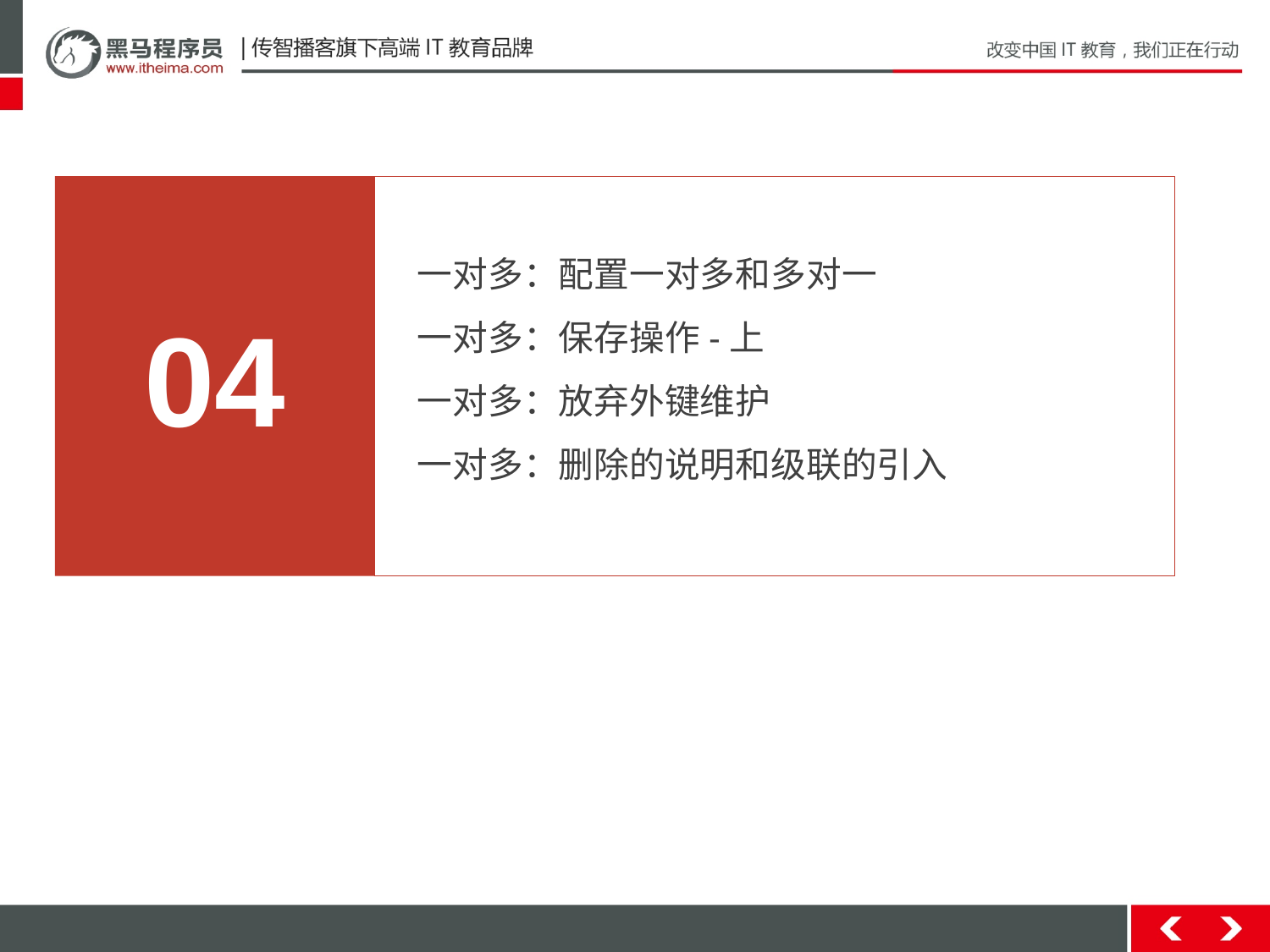

04

一对多：配置一对多和多对一
一对多：保存操作-上
一对多：放弃外键维护
一对多：删除的说明和级联的引入